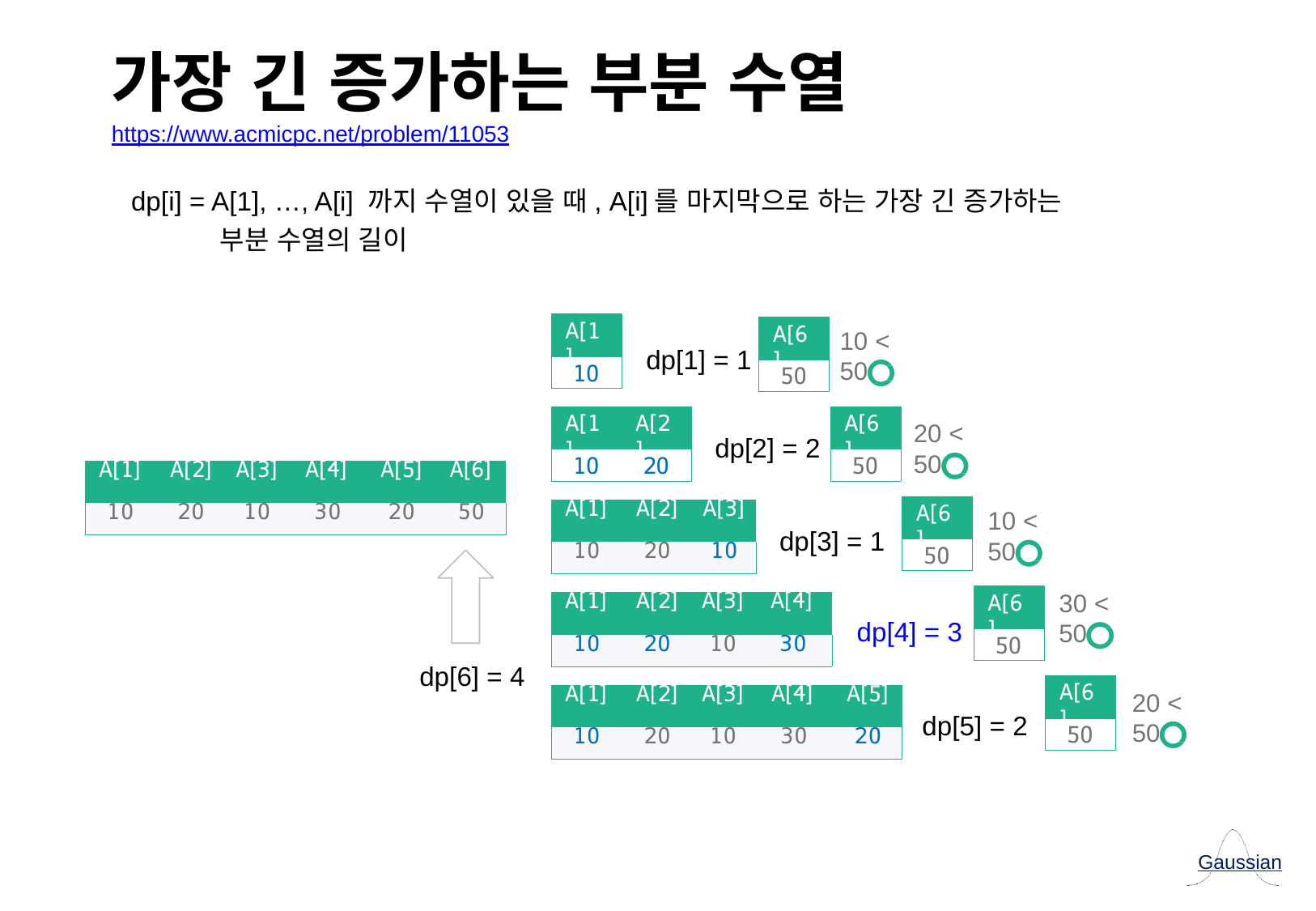

# 가장 긴 증가하는 부분 수열 https://www.acmicpc.net/problem/11053
dp[i] = A[1], …, A[i] 까지 수열이 있을 때, A[i]를 마지막으로 하는 가장 긴 증가하는
           부분 수열의 길이

A[1]

A[6]
10 < 50
dp[1] = 1

10

50

A[1]
A[2]
A[6]
20 < 50
dp[2] = 2

10
20
50

| A[1] | A[2] | A[3] | A[4] | A[5] | A[6] |
| --- | --- | --- | --- | --- | --- |
| 10 | 20 | 10 | 30 | 20 | 50 |

A[6]
| A[1] | A[2] | A[3] |
| --- | --- | --- |
| 10 | 20 | 10 |
10 < 50
dp[3] = 1

50

30 < 50
A[6]
| A[1] | A[2] | A[3] | A[4] |
| --- | --- | --- | --- |
| 10 | 20 | 10 | 30 |
dp[4] = 3

50
dp[6] = 4

A[6]
| A[1] | A[2] | A[3] | A[4] | A[5] |
| --- | --- | --- | --- | --- |
| 10 | 20 | 10 | 30 | 20 |
20 < 50
dp[5] = 2

50